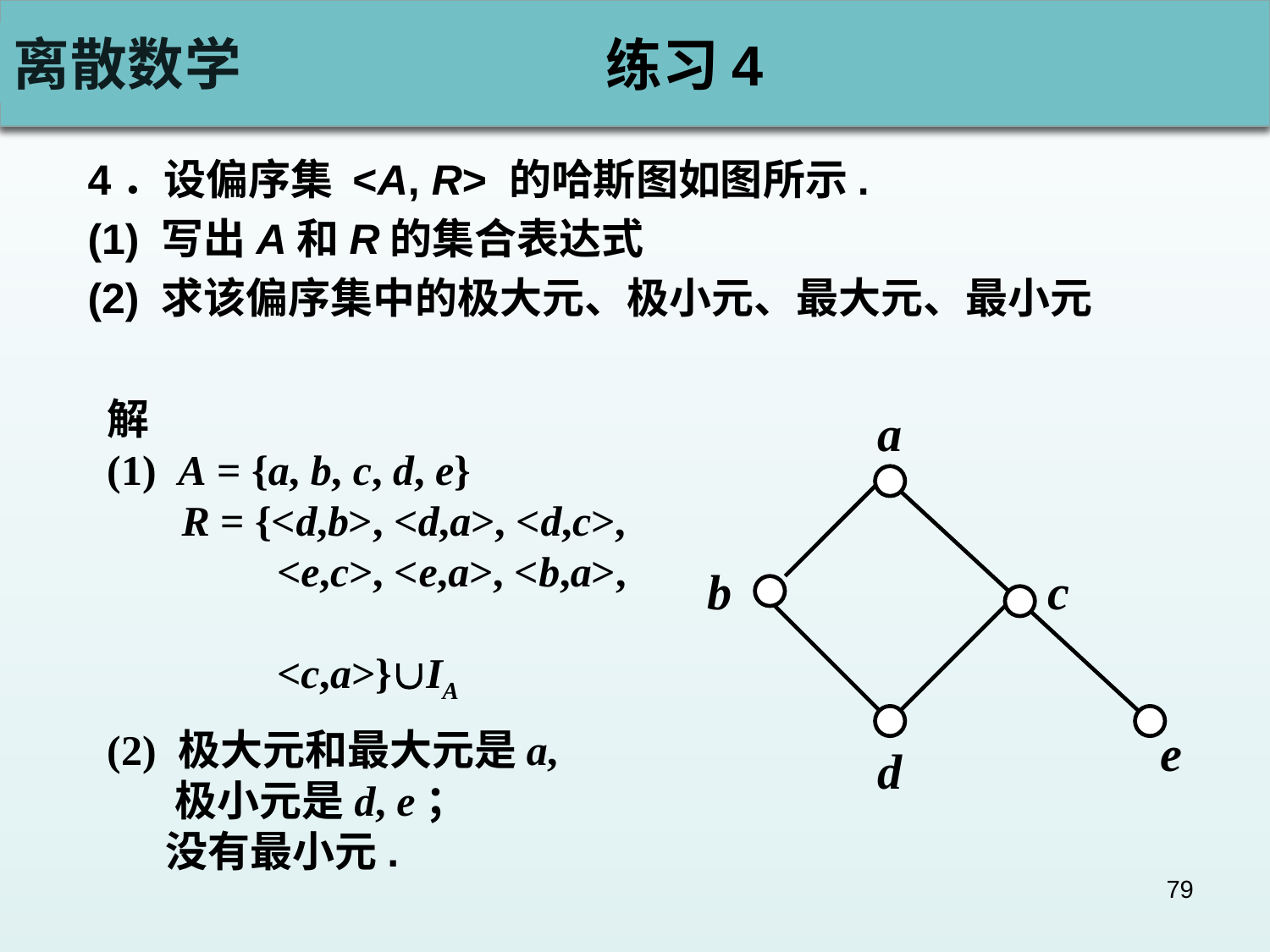

# 练习4
4．设偏序集 <A, R> 的哈斯图如图所示.
(1) 写出A和R的集合表达式
(2) 求该偏序集中的极大元、极小元、最大元、最小元
解
(1)  A = {a, b, c, d, e}
       R = {<d,b>, <d,a>, <d,c>,
                <e,c>, <e,a>, <b,a>,
                <c,a>}∪IA
(2) 极大元和最大元是a,
      极小元是d, e；
     没有最小元.
a

b
c
e
d

79